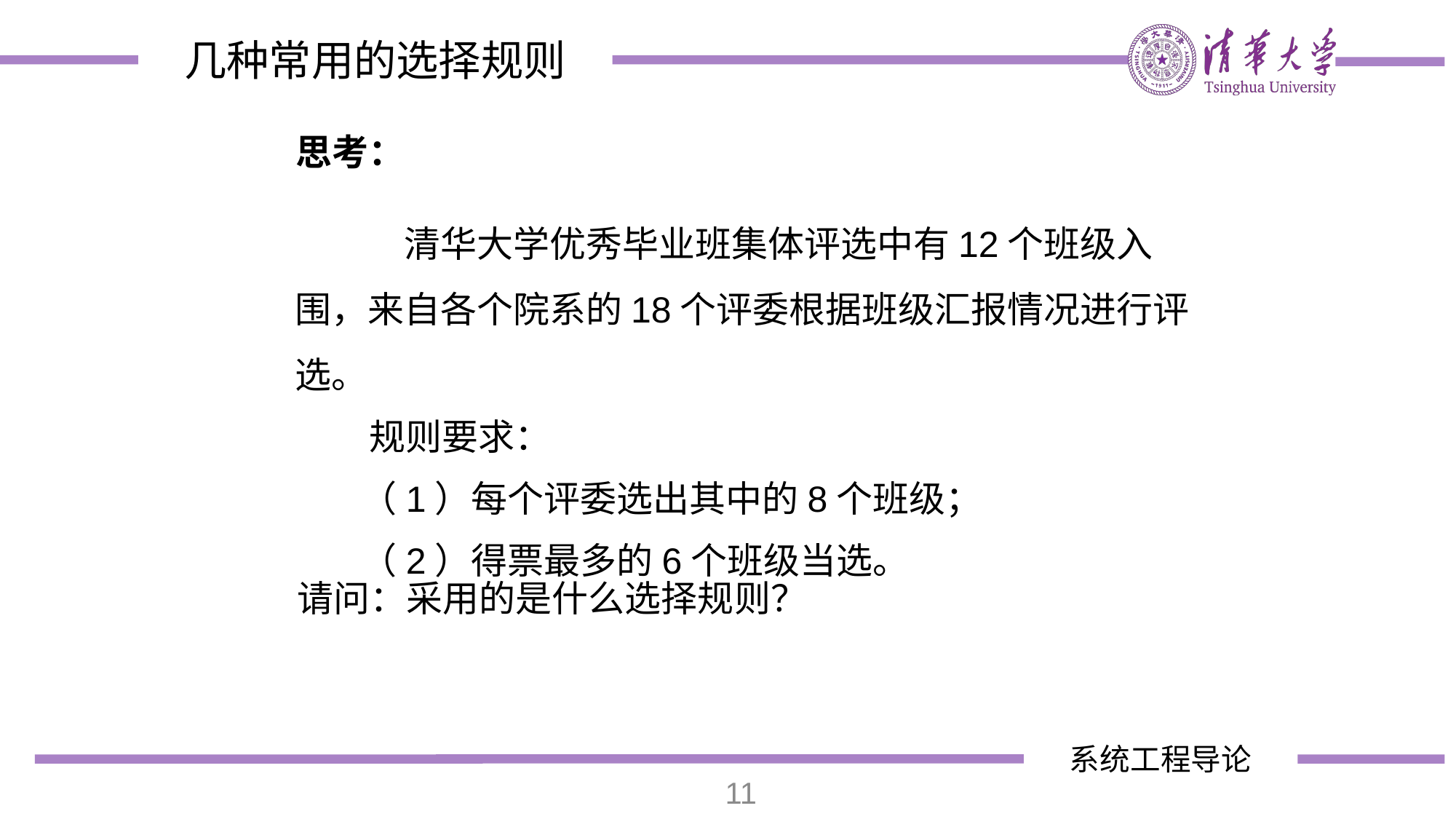

思考：
	清华大学优秀毕业班集体评选中有12个班级入围，来自各个院系的18个评委根据班级汇报情况进行评选。
        规则要求：
       （1）每个评委选出其中的8个班级；
       （2）得票最多的6个班级当选。
请问：采用的是什么选择规则？